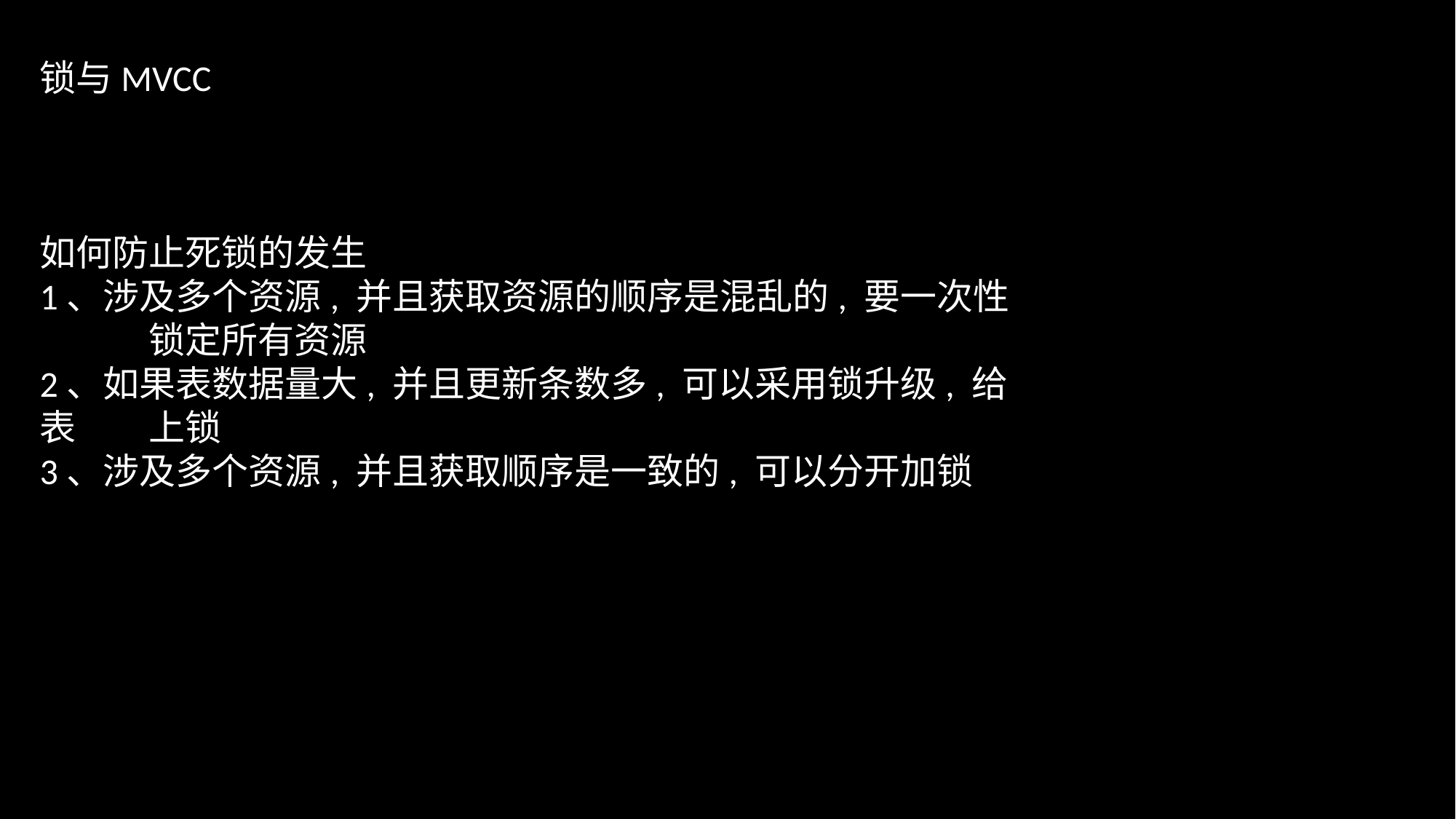

锁与MVCC

如何防止死锁的发生
1、涉及多个资源, 并且获取资源的顺序是混乱的, 要一次性	锁定所有资源
2、如果表数据量大, 并且更新条数多, 可以采用锁升级, 给表	上锁
3、涉及多个资源, 并且获取顺序是一致的, 可以分开加锁